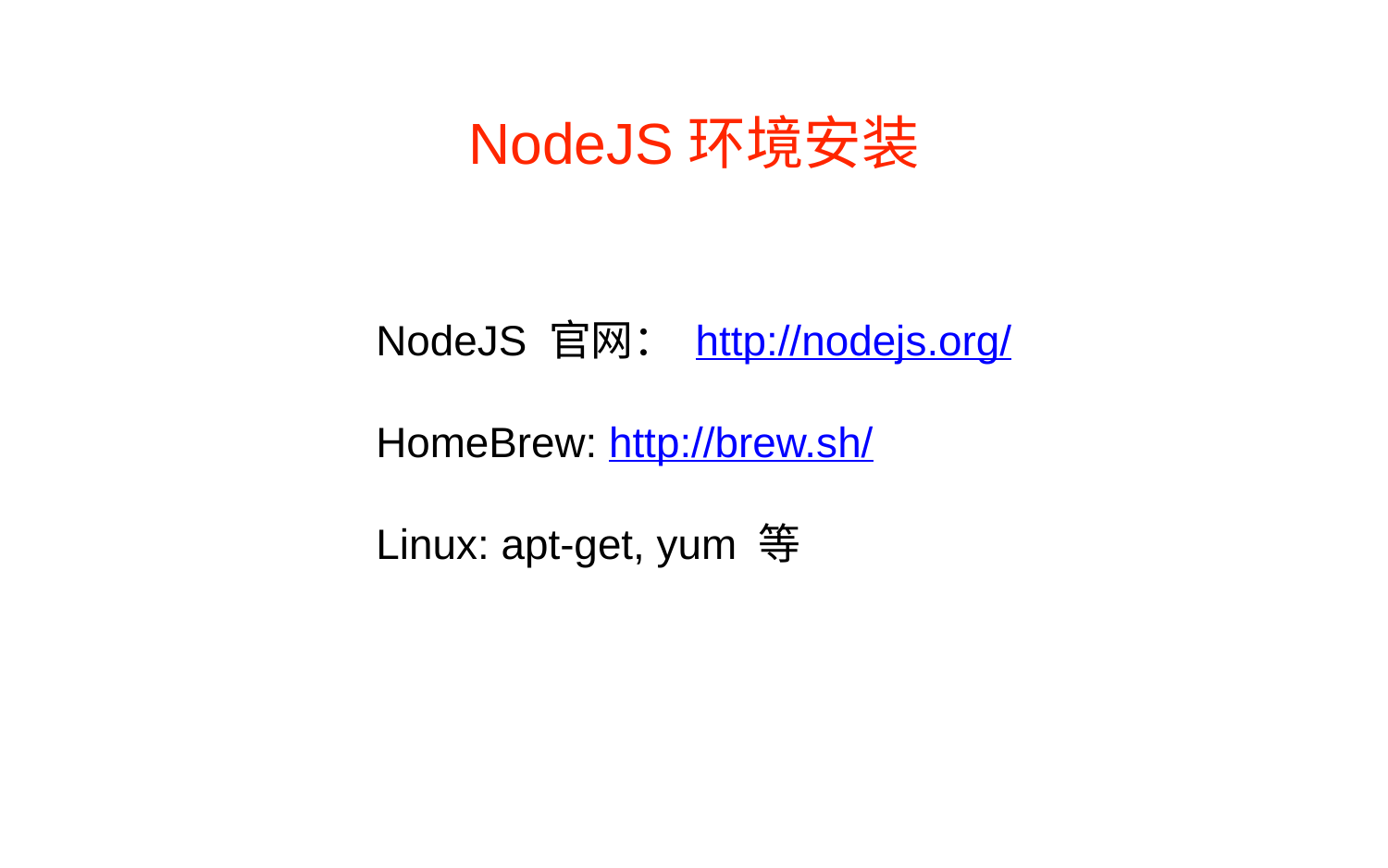

NodeJS环境安装
NodeJS 官网： http://nodejs.org/

HomeBrew: http://brew.sh/

Linux: apt-get, yum 等